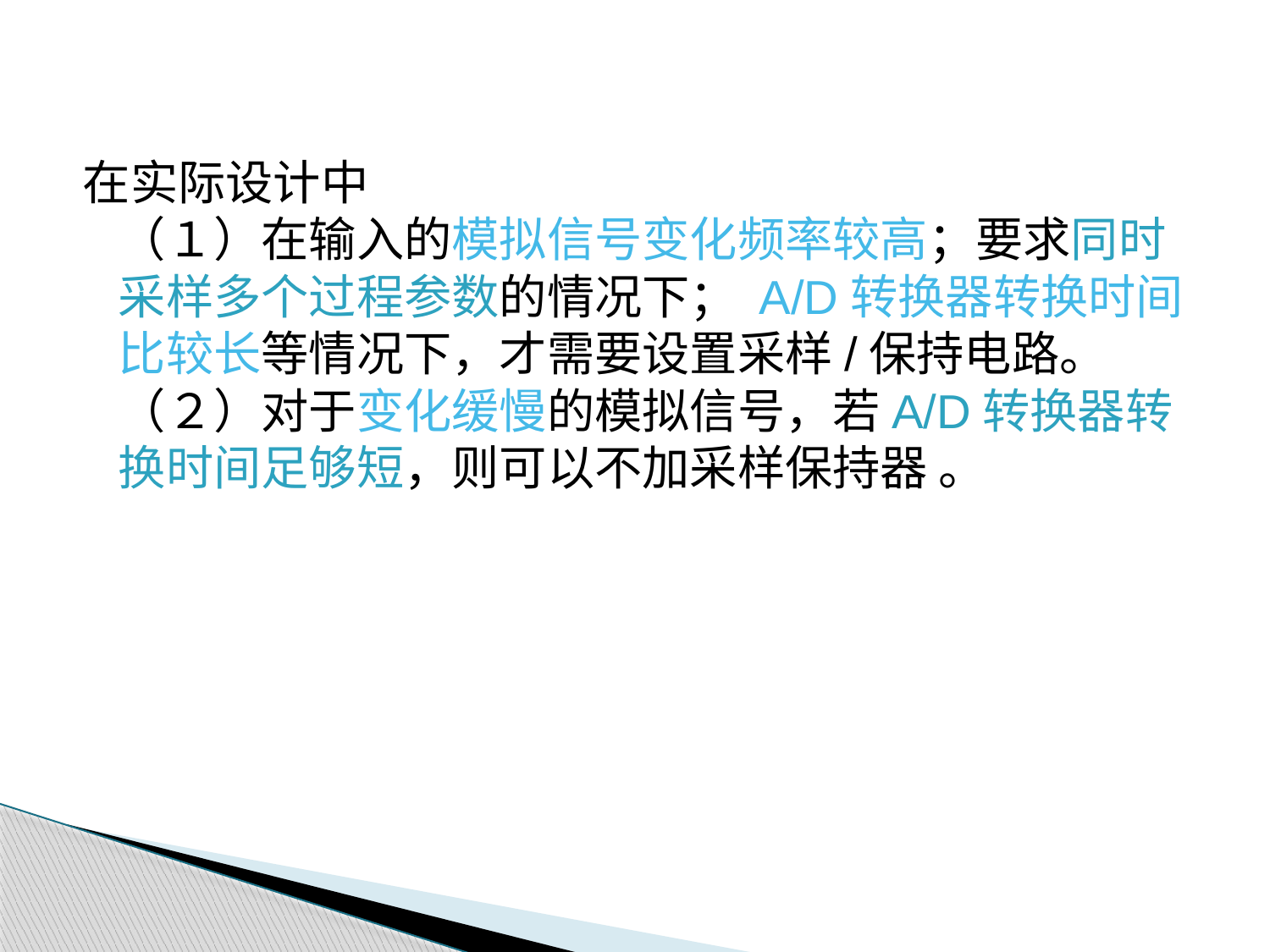

在实际设计中
	（１）在输入的模拟信号变化频率较高；要求同时采样多个过程参数的情况下； A/D转换器转换时间比较长等情况下，才需要设置采样/保持电路。
	（２）对于变化缓慢的模拟信号，若A/D转换器转换时间足够短，则可以不加采样保持器 。